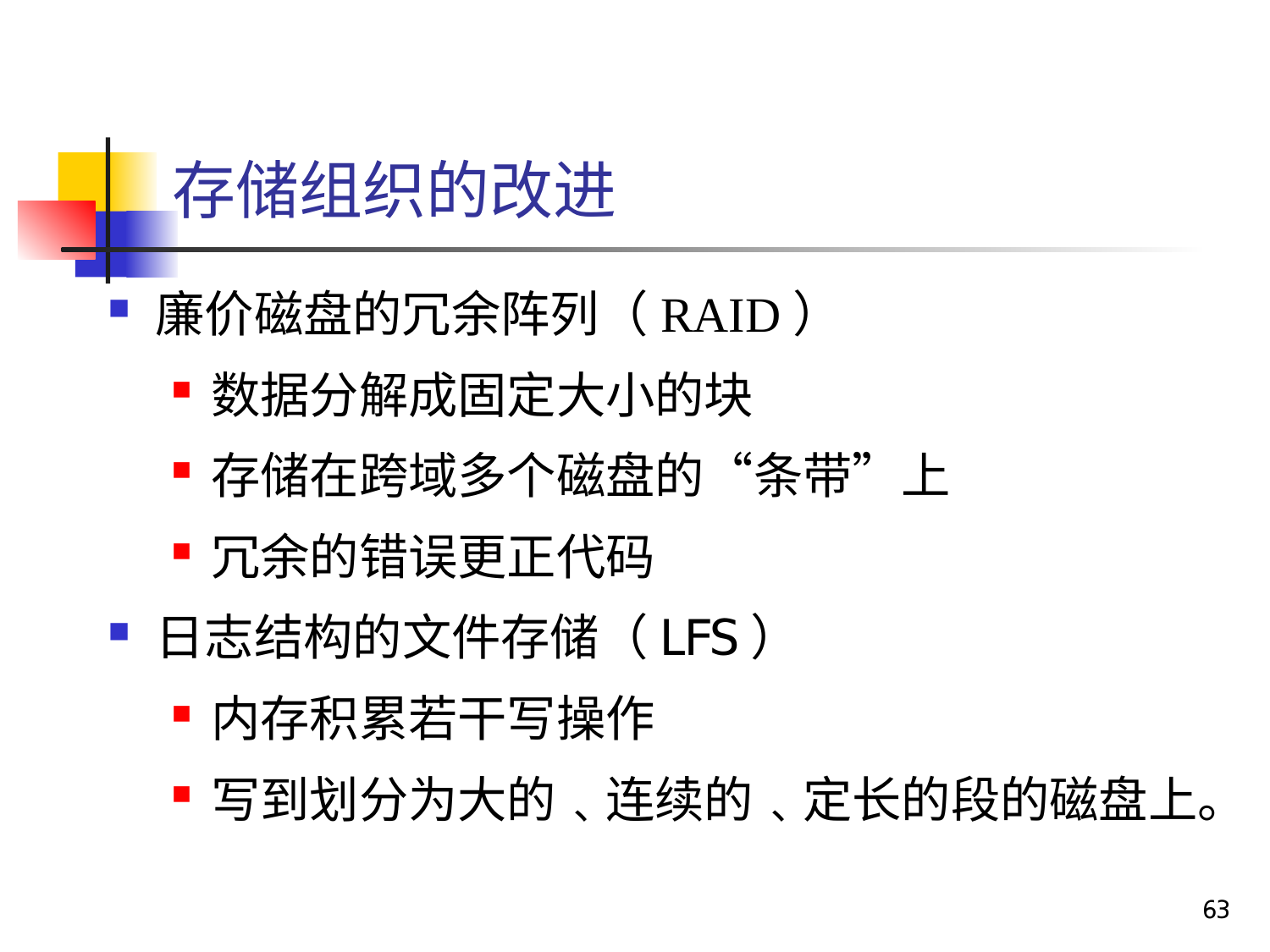

存储组织的改进
廉价磁盘的冗余阵列（RAID）
数据分解成固定大小的块
存储在跨域多个磁盘的“条带”上
冗余的错误更正代码
日志结构的文件存储（LFS）
内存积累若干写操作
写到划分为大的﹑连续的﹑定长的段的磁盘上。
63